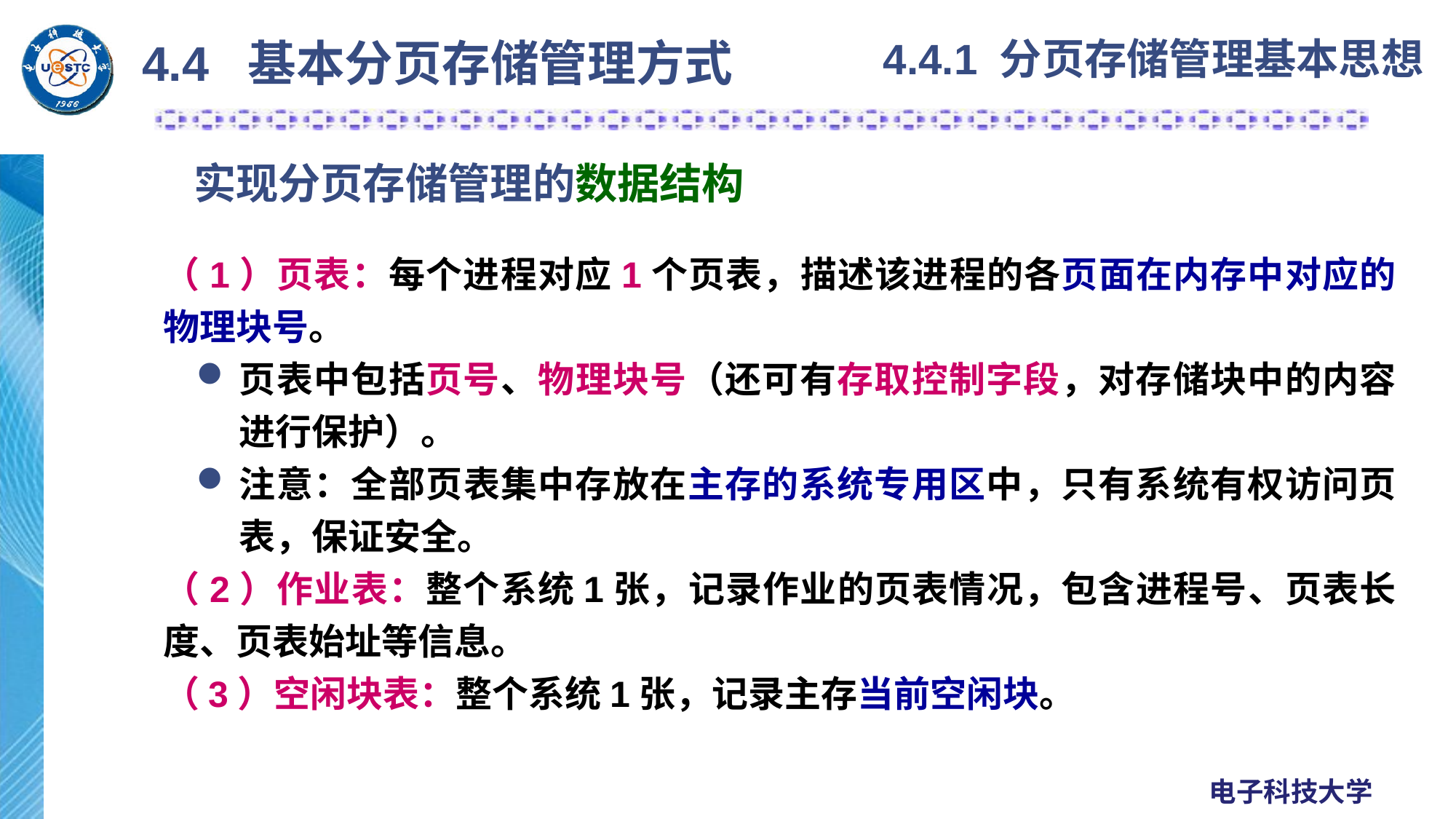

4.4.1 分页存储管理基本思想
4.4  基本分页存储管理方式
# 实现分页存储管理的数据结构
（1）页表：每个进程对应1个页表，描述该进程的各页面在内存中对应的物理块号。
页表中包括页号、物理块号（还可有存取控制字段，对存储块中的内容进行保护）。
注意：全部页表集中存放在主存的系统专用区中，只有系统有权访问页表，保证安全。
（2）作业表：整个系统1张，记录作业的页表情况，包含进程号、页表长度、页表始址等信息。
（3）空闲块表：整个系统1张，记录主存当前空闲块。